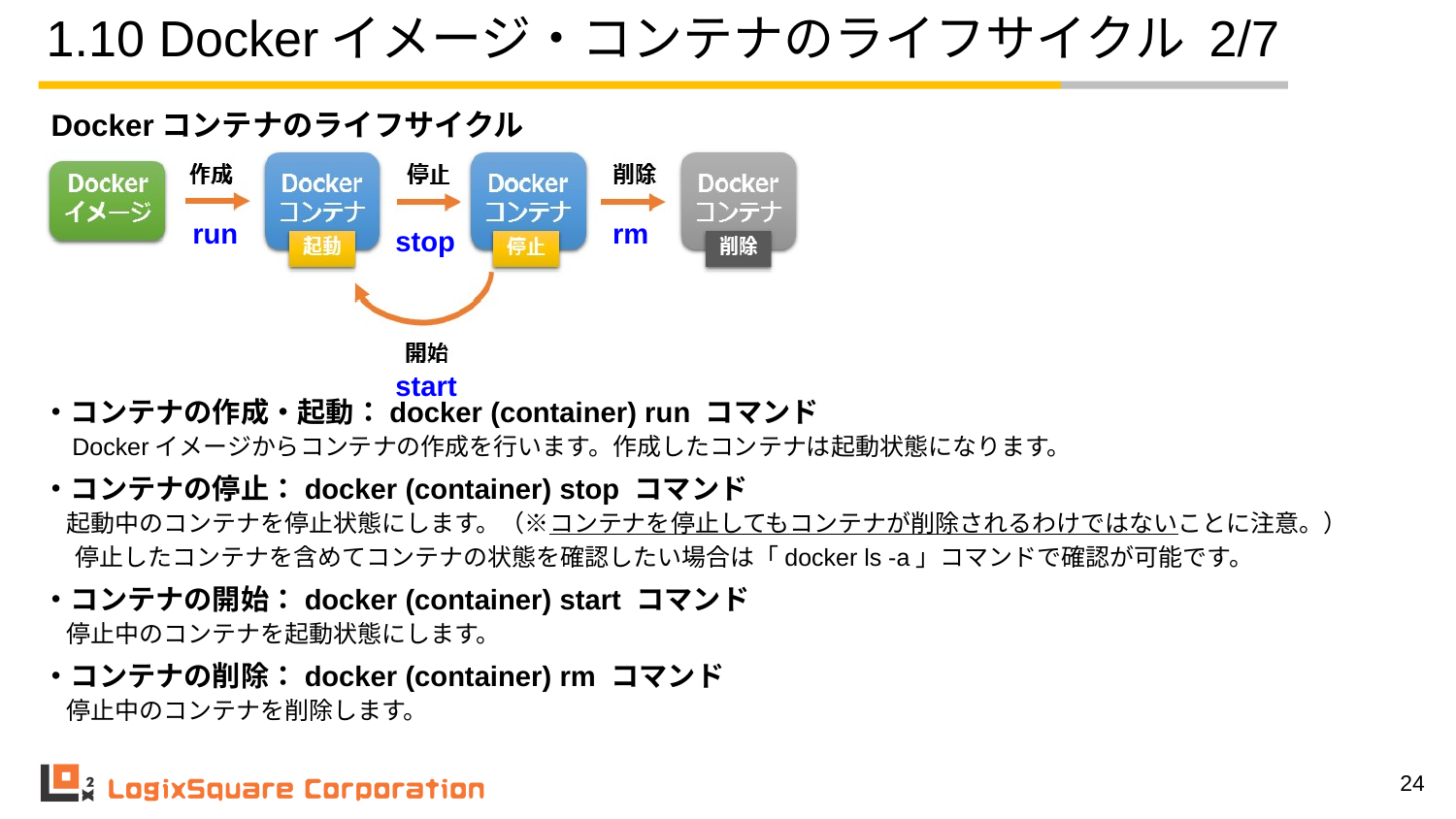

# 1.10 Dockerイメージ・コンテナのライフサイクル 2/7
Dockerコンテナのライフサイクル

run
rm
stop
start
・コンテナの作成・起動：docker (container) run コマンド
　Dockerイメージからコンテナの作成を行います。作成したコンテナは起動状態になります。
・コンテナの停止：docker (container) stop コマンド
　起動中のコンテナを停止状態にします。（※コンテナを停止してもコンテナが削除されるわけではないことに注意。）
    停止したコンテナを含めてコンテナの状態を確認したい場合は「docker ls -a」コマンドで確認が可能です。
・コンテナの開始：docker (container) start コマンド
　停止中のコンテナを起動状態にします。
・コンテナの削除：docker (container) rm コマンド
　停止中のコンテナを削除します。

24